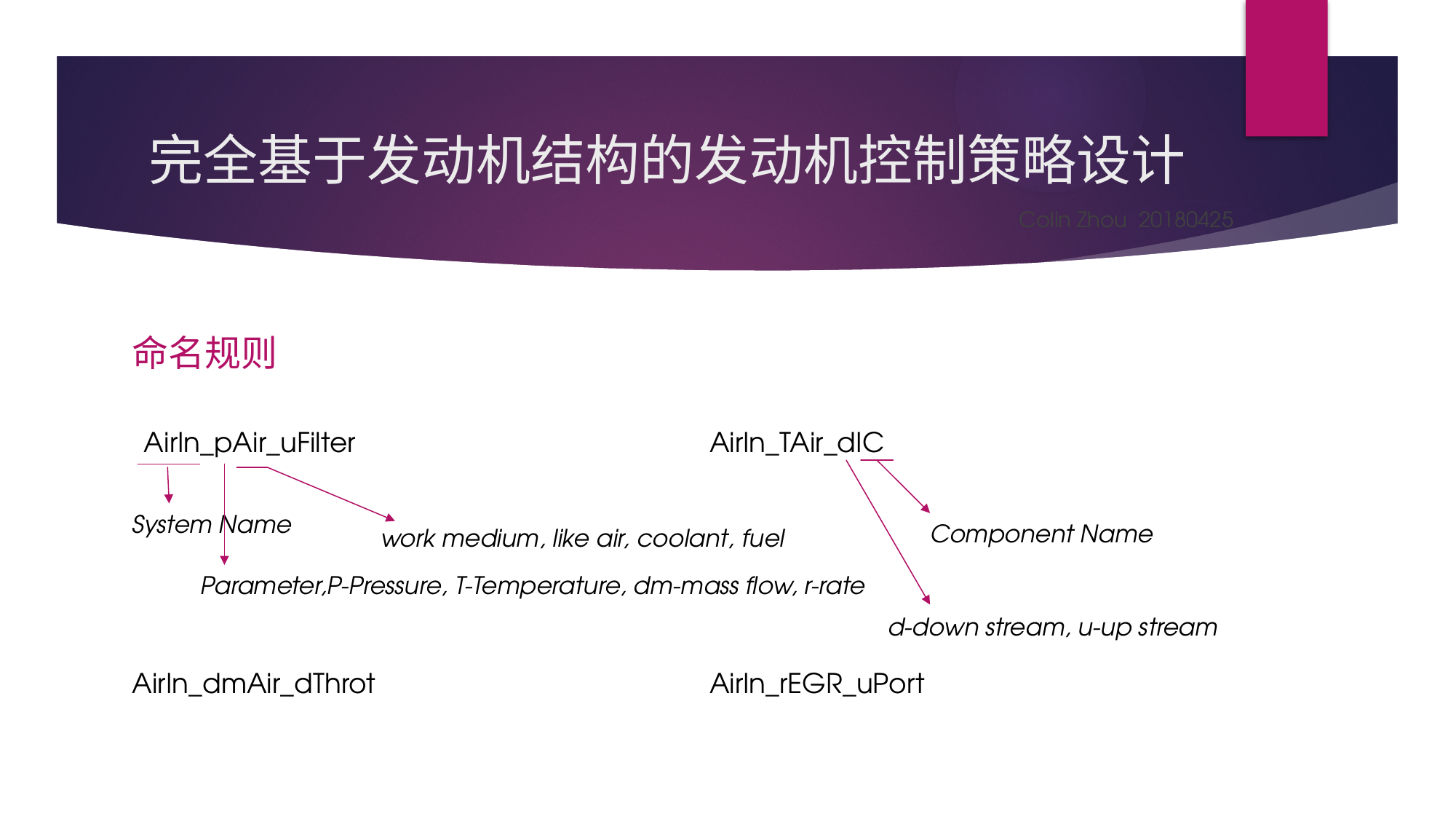

# 完全基于发动机结构的发动机控制策略设计
Colin Zhou  20180425
命名规则
AirIn_pAir_uFilter
AirIn_TAir_dIC
System Name
Component Name
work medium, like air, coolant, fuel
Parameter,P-Pressure, T-Temperature, dm-mass flow, r-rate
d-down stream, u-up stream
AirIn_dmAir_dThrot
AirIn_rEGR_uPort